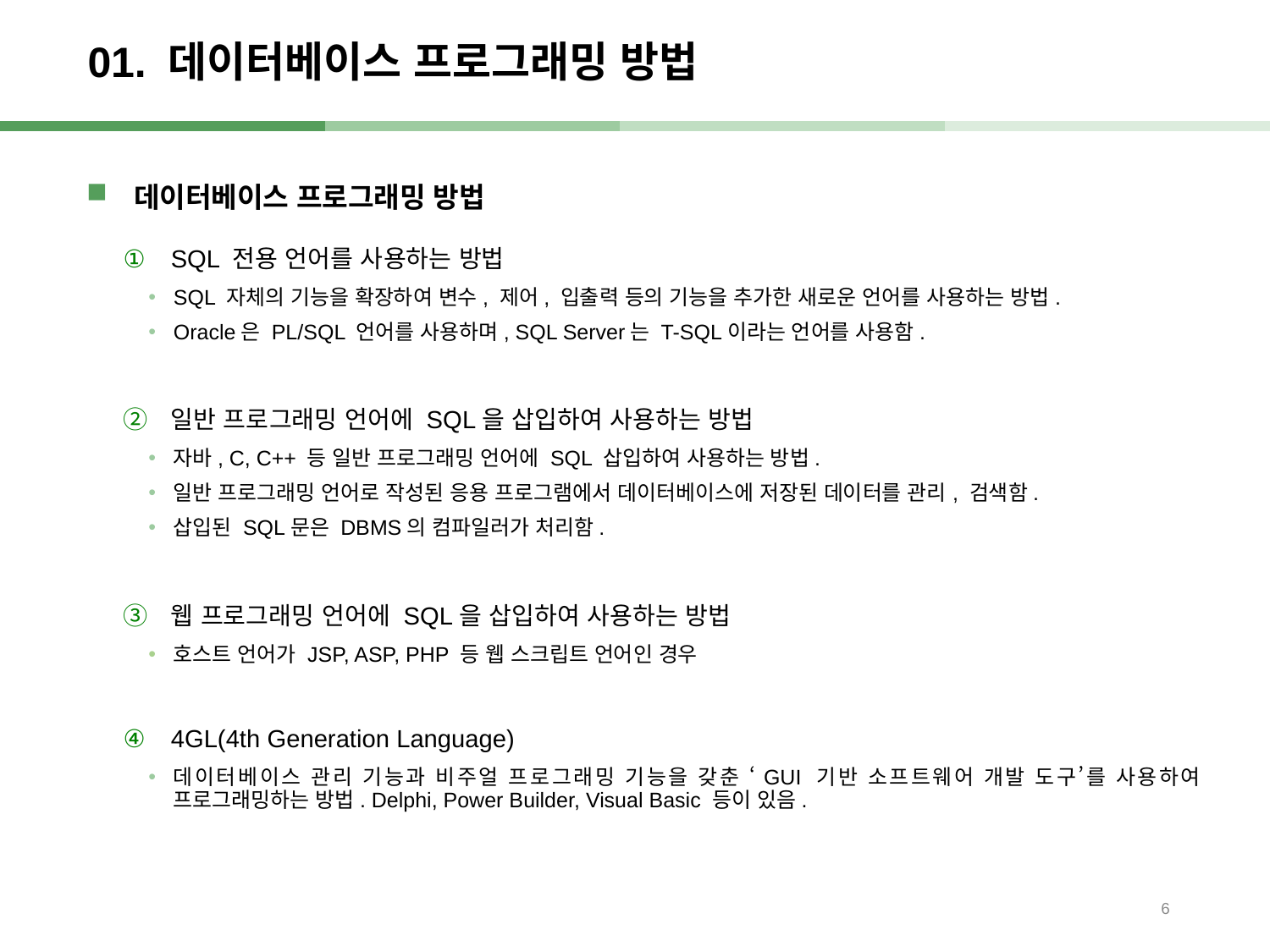

# 01. 데이터베이스 프로그래밍 방법
데이터베이스 프로그래밍 방법

SQL 전용 언어를 사용하는 방법
SQL 자체의 기능을 확장하여 변수, 제어, 입출력 등의 기능을 추가한 새로운 언어를 사용하는 방법.
Oracle은 PL/SQL 언어를 사용하며, SQL Server는 T-SQL이라는 언어를 사용함.

일반 프로그래밍 언어에 SQL을 삽입하여 사용하는 방법
자바, C, C++ 등 일반 프로그래밍 언어에 SQL 삽입하여 사용하는 방법.
일반 프로그래밍 언어로 작성된 응용 프로그램에서 데이터베이스에 저장된 데이터를 관리, 검색함.
삽입된 SQL문은 DBMS의 컴파일러가 처리함.

웹 프로그래밍 언어에 SQL을 삽입하여 사용하는 방법
호스트 언어가 JSP, ASP, PHP 등 웹 스크립트 언어인 경우

4GL(4th Generation Language)
데이터베이스 관리 기능과 비주얼 프로그래밍 기능을 갖춘 ‘GUI 기반 소프트웨어 개발 도구’를 사용하여 프로그래밍하는 방법. Delphi, Power Builder, Visual Basic 등이 있음.

6